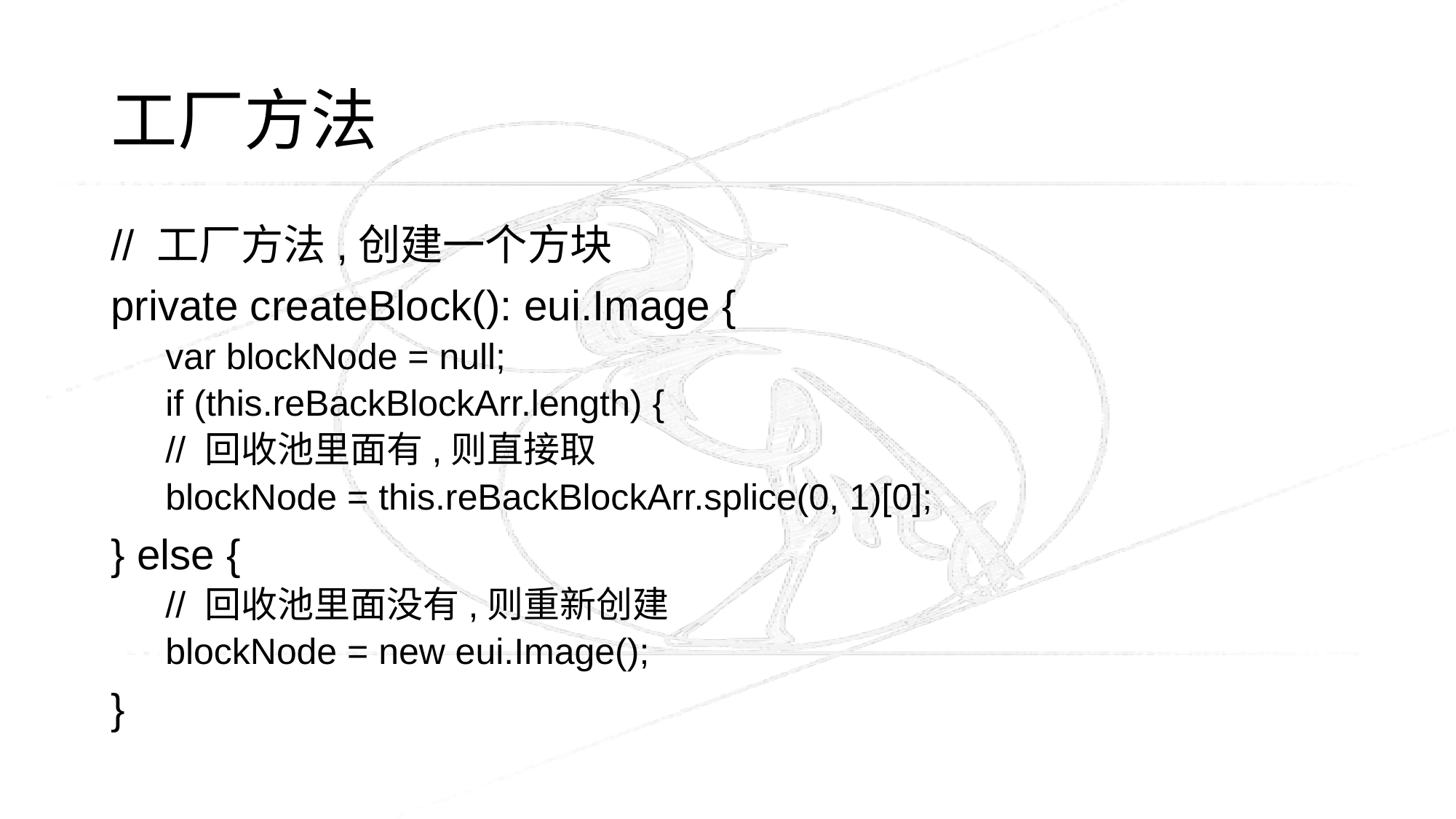

# 工厂方法
// 工厂方法,创建一个方块
private createBlock(): eui.Image {
var blockNode = null;
if (this.reBackBlockArr.length) {
// 回收池里面有,则直接取
blockNode = this.reBackBlockArr.splice(0, 1)[0];
} else {
// 回收池里面没有,则重新创建
blockNode = new eui.Image();
}